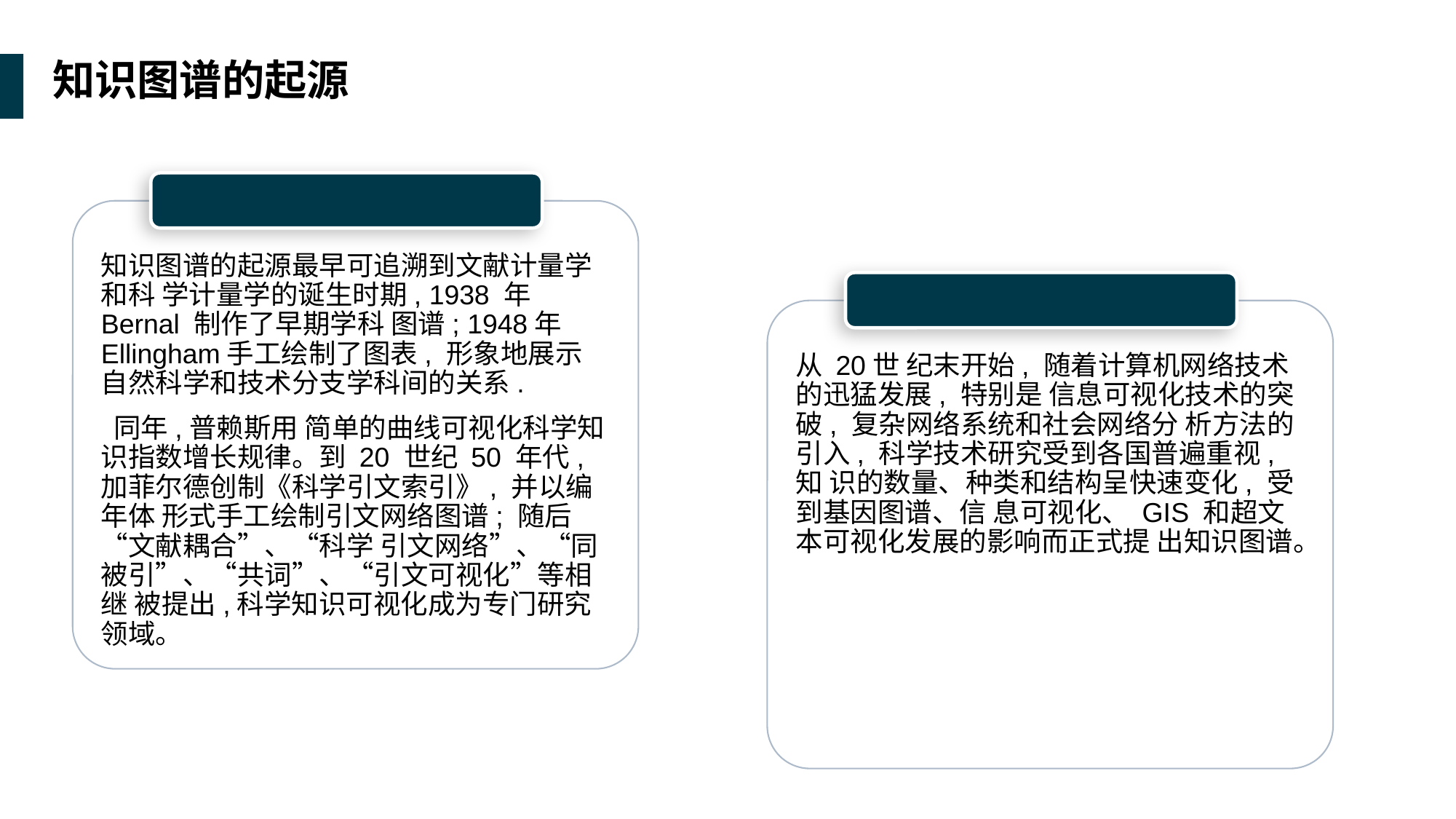

知识图谱的起源

知识图谱的起源最早可追溯到文献计量学和科 学计量学的诞生时期, 1938 年 Bernal 制作了早期学科 图谱; 1948年 Ellingham手工绘制了图表, 形象地展示 自然科学和技术分支学科间的关系.
 同年,普赖斯用 简单的曲线可视化科学知识指数增长规律。到 20 世纪 50 年代, 加菲尔德创制《科学引文索引》, 并以编年体 形式手工绘制引文网络图谱; 随后“文献耦合”、“科学 引文网络”、“同被引”、“共词”、“引文可视化”等相继 被提出,科学知识可视化成为专门研究领域。

从 20世 纪末开始, 随着计算机网络技术的迅猛发展, 特别是 信息可视化技术的突破, 复杂网络系统和社会网络分 析方法的引入, 科学技术研究受到各国普遍重视, 知 识的数量、种类和结构呈快速变化, 受到基因图谱、信 息可视化、 GIS 和超文本可视化发展的影响而正式提 出知识图谱。